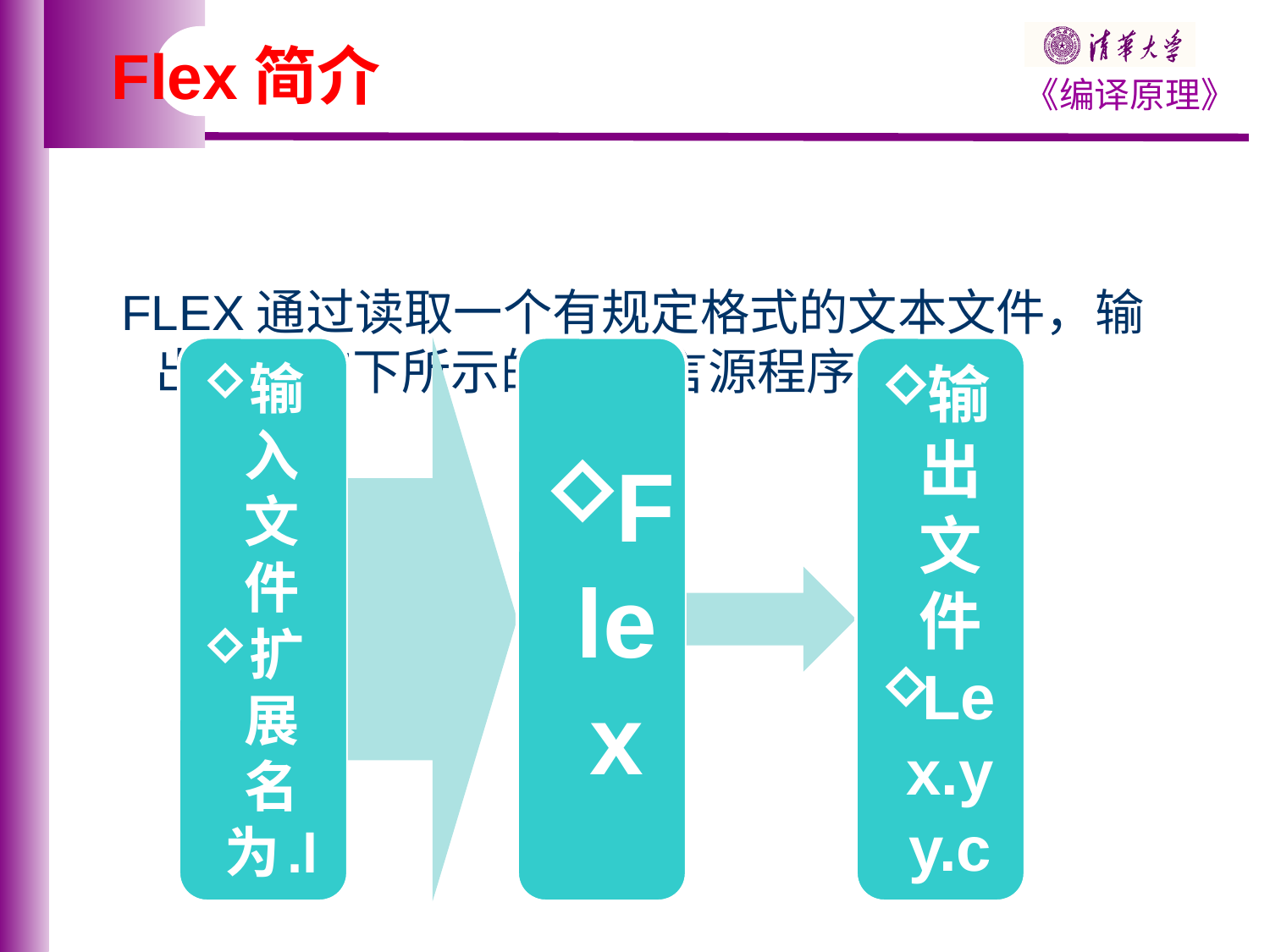

# Flex简介
 FLEX通过读取一个有规定格式的文本文件，输出一个如下所示的C语言源程序。
扩展名为.l
Flex
输出文件
Lex.yy.c